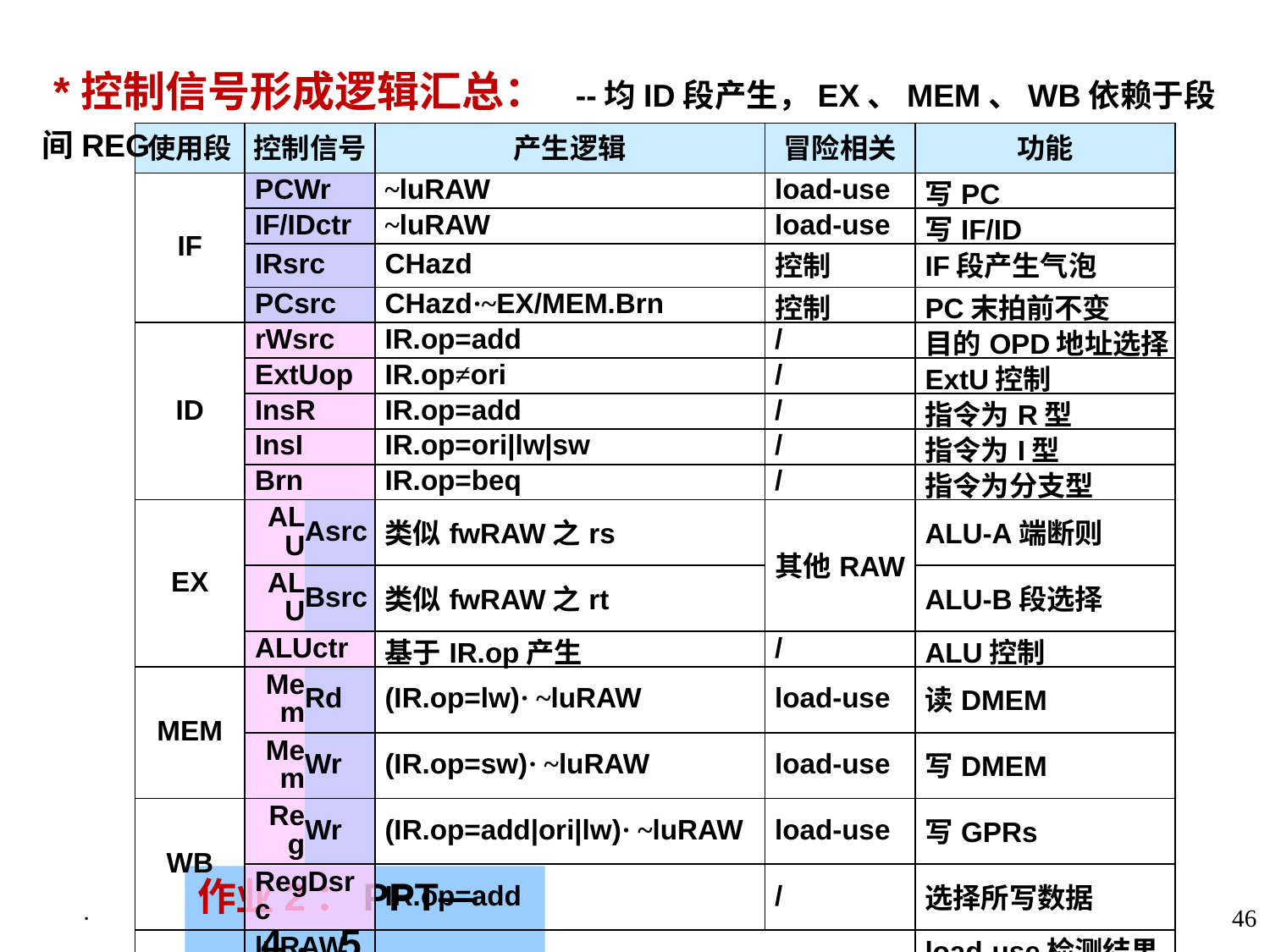

*控制信号形成逻辑汇总：  --均ID段产生，EX、MEM、WB依赖于段间REG
| 使用段 | 控制信号 |  | 产生逻辑 | 冒险相关 | 功能 |
| --- | --- | --- | --- | --- | --- |
| IF | PCWr |  | ~luRAW | load-use | 写PC |
|  | IF/IDctr |  | ~luRAW | load-use | 写IF/ID |
|  | IRsrc |  | CHazd | 控制 | IF段产生气泡 |
|  | PCsrc |  | CHazd·~EX/MEM.Brn | 控制 | PC末拍前不变 |
| ID | rWsrc |  | IR.op=add | / | 目的OPD地址选择 |
|  | ExtUop |  | IR.op≠ori | / | ExtU控制 |
|  | InsR |  | IR.op=add | / | 指令为R型 |
|  | InsI |  | IR.op=ori|lw|sw | / | 指令为I型 |
|  | Brn |  | IR.op=beq | / | 指令为分支型 |
| EX | ALU | Asrc | 类似fwRAW之rs | 其他RAW | ALU-A端断则 |
|  | ALU | Bsrc | 类似fwRAW之rt |  | ALU-B段选择 |
|  | ALUctr |  | 基于IR.op产生 | / | ALU控制 |
| MEM | Mem | Rd | (IR.op=lw)· ~luRAW | load-use | 读DMEM |
|  | Mem | Wr | (IR.op=sw)· ~luRAW | load-use | 写DMEM |
| WB | Reg | Wr | (IR.op=add|ori|lw)· ~luRAW | load-use | 写GPRs |
|  | RegDsrc |  | IR.op=add | / | 选择所写数据 |
| 冒险检测逻辑 | luRAW |  | 同PPT3-P45之数据冒险检测 |  | load-use检测结果 |
|  | fwRAW |  |  |  | 其他RAW检测结果 |
|  | CHazd |  | Brn| ID/EX.Brn | EX/MEM.Brn |  | 控制冒险检测结果 |
作业2：PPT—4，5
·
46